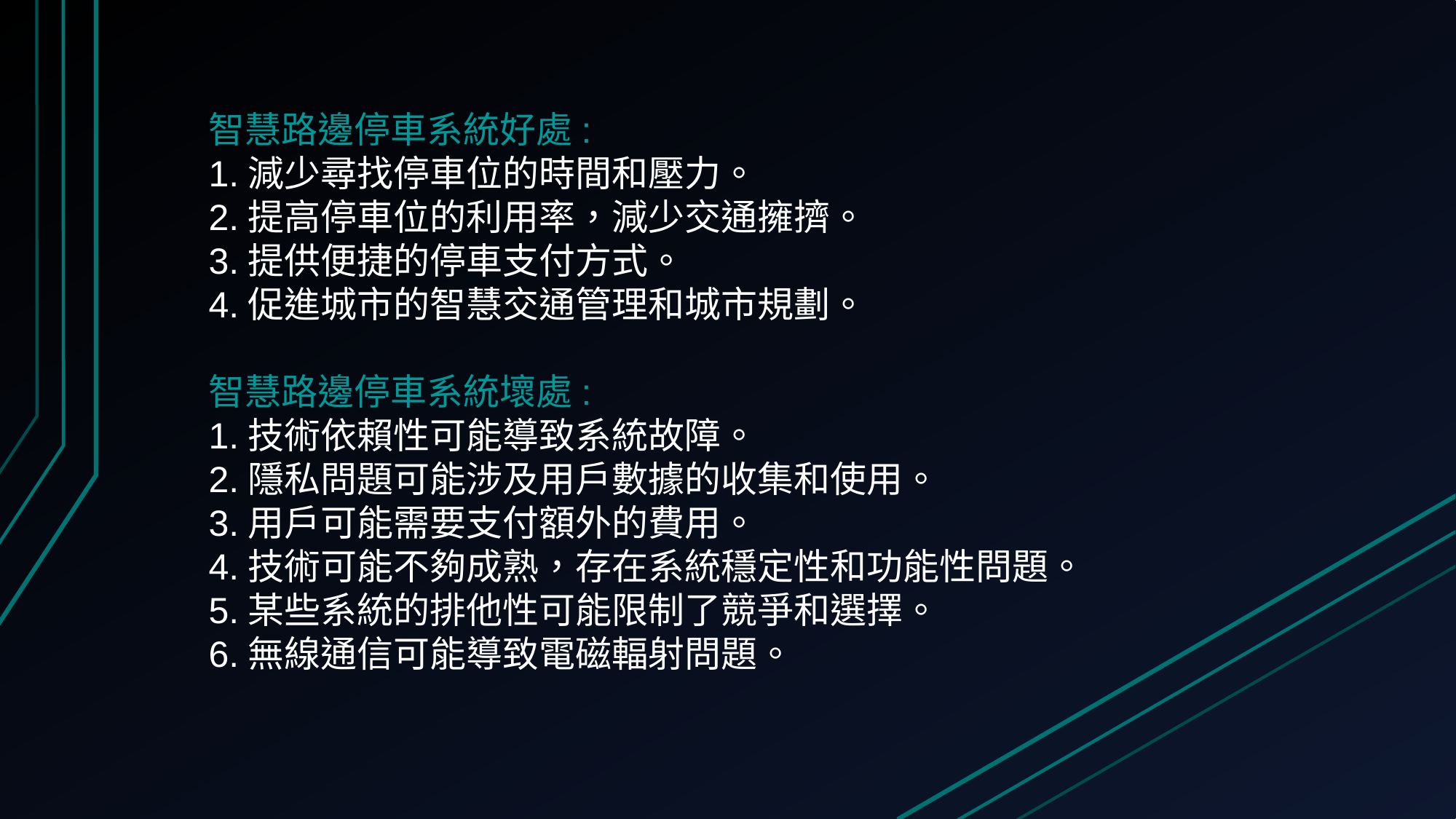

# 智慧路邊停車系統好處:
1.減少尋找停車位的時間和壓力。
2.提高停車位的利用率，減少交通擁擠。
3.提供便捷的停車支付方式。
4.促進城市的智慧交通管理和城市規劃。

智慧路邊停車系統壞處:
1.技術依賴性可能導致系統故障。
2.隱私問題可能涉及用戶數據的收集和使用。
3.用戶可能需要支付額外的費用。
4.技術可能不夠成熟，存在系統穩定性和功能性問題。
5.某些系統的排他性可能限制了競爭和選擇。
6.無線通信可能導致電磁輻射問題。